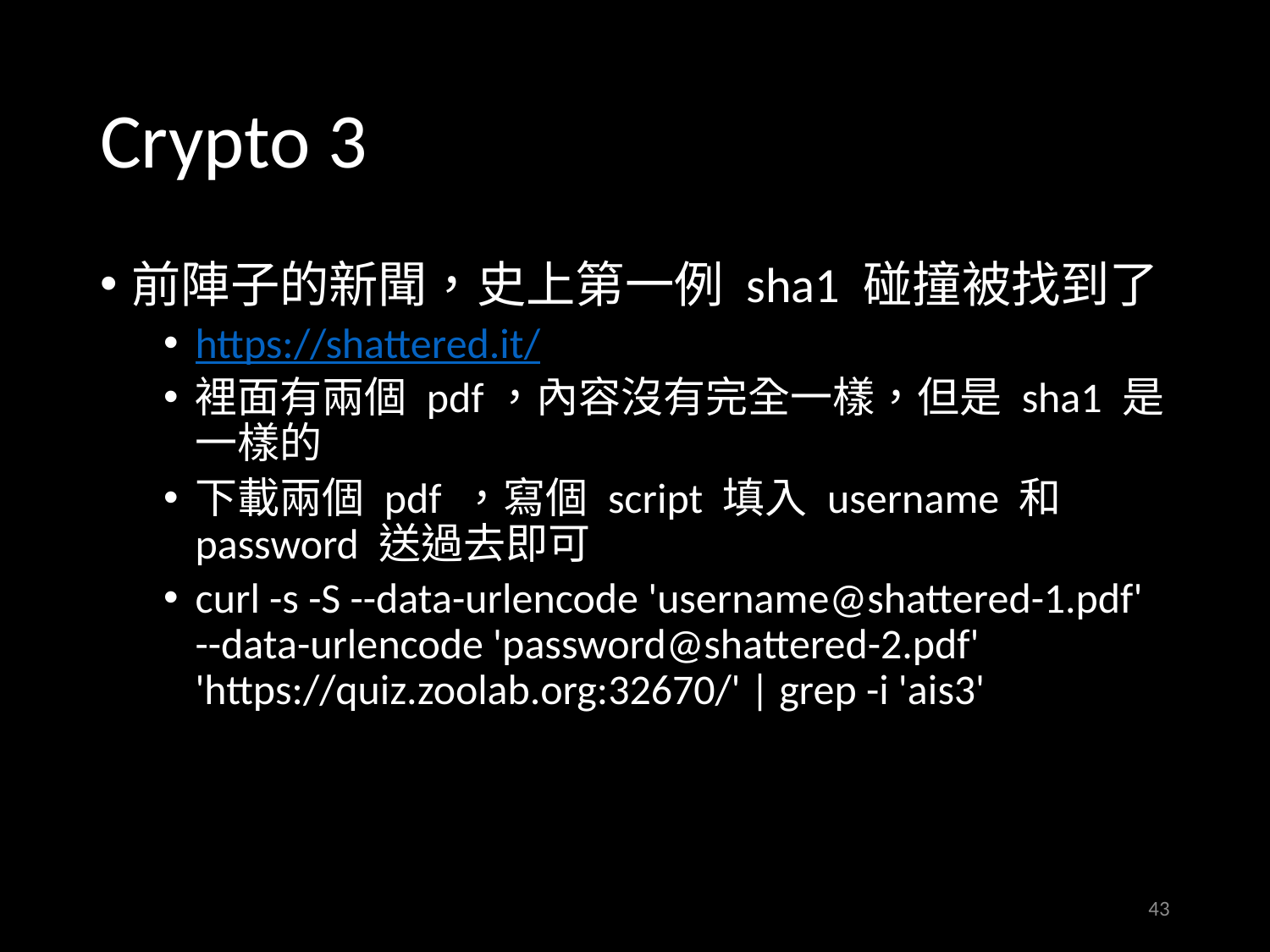

# Crypto 3
前陣子的新聞，史上第一例 sha1 碰撞被找到了
https://shattered.it/
裡面有兩個 pdf，內容沒有完全一樣，但是 sha1 是一樣的
下載兩個 pdf ，寫個 script 填入 username 和 password 送過去即可
curl -s -S --data-urlencode 'username@shattered-1.pdf' --data-urlencode 'password@shattered-2.pdf' 'https://quiz.zoolab.org:32670/' | grep -i 'ais3'
43